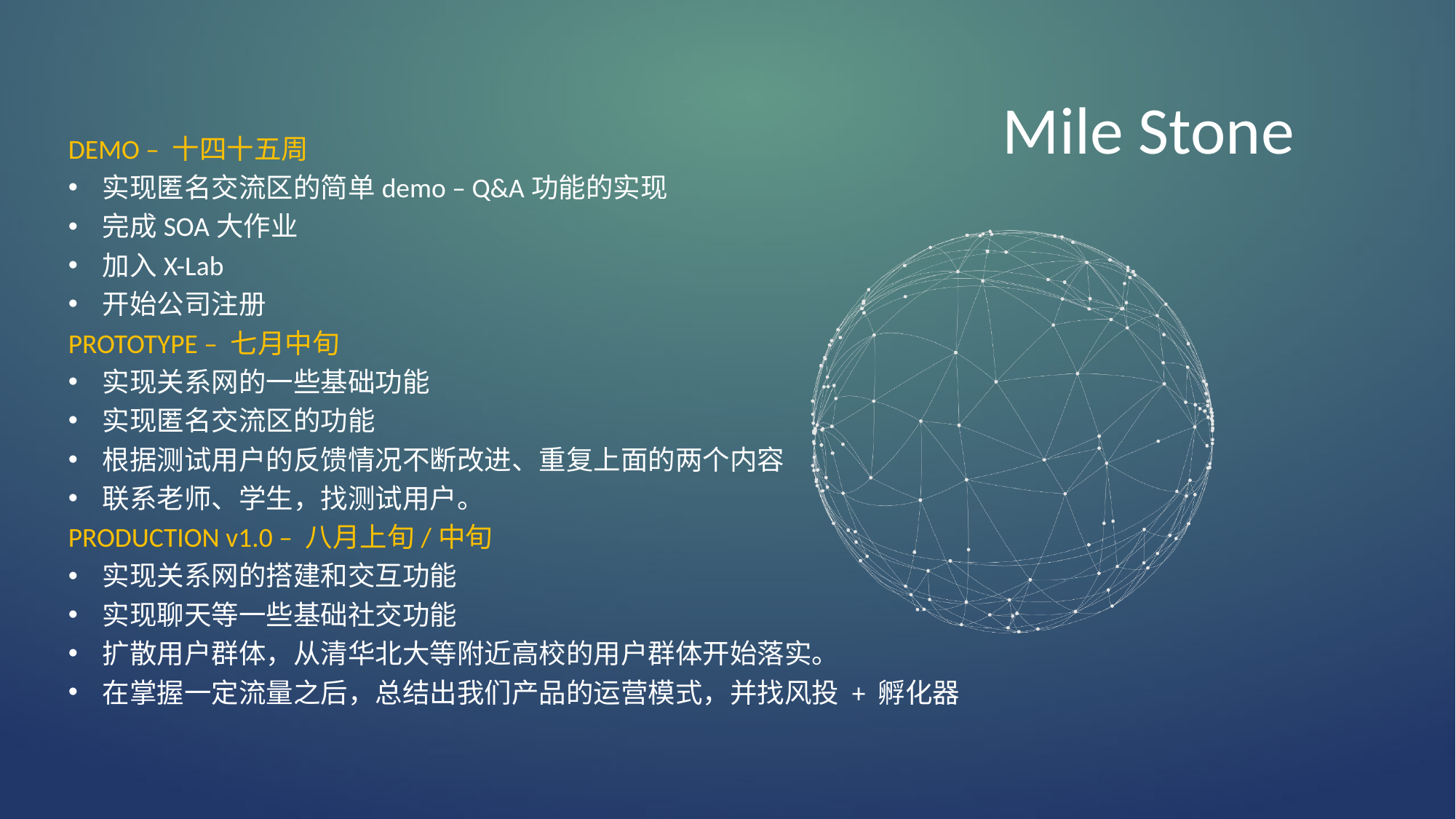

Mile Stone
DEMO – 十四十五周
实现匿名交流区的简单demo – Q&A功能的实现
完成SOA大作业
加入X-Lab
开始公司注册
PROTOTYPE – 七月中旬
实现关系网的一些基础功能
实现匿名交流区的功能
根据测试用户的反馈情况不断改进、重复上面的两个内容
联系老师、学生，找测试用户。
PRODUCTION v1.0 – 八月上旬/中旬
实现关系网的搭建和交互功能
实现聊天等一些基础社交功能
扩散用户群体，从清华北大等附近高校的用户群体开始落实。
在掌握一定流量之后，总结出我们产品的运营模式，并找风投 + 孵化器